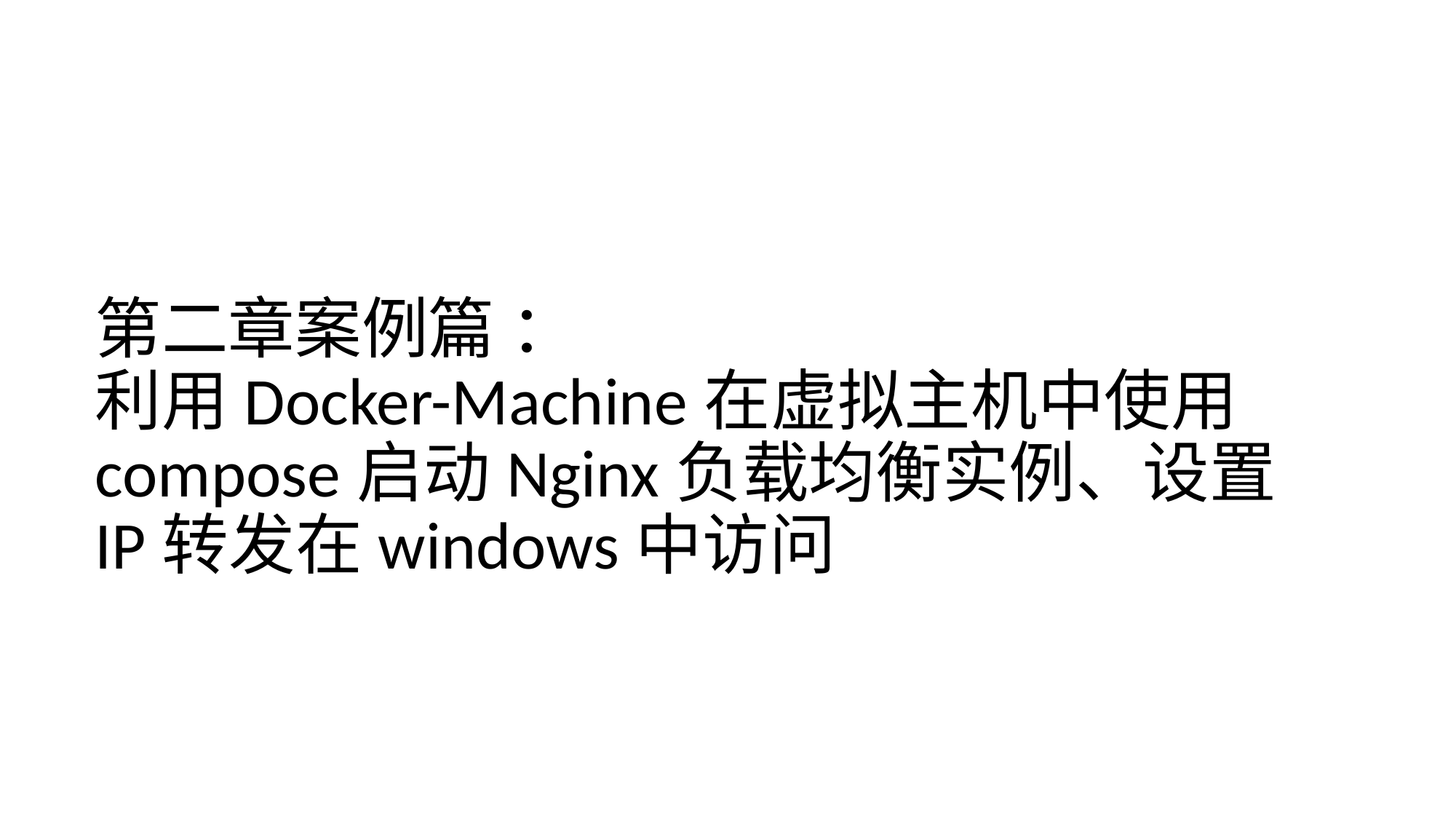

# 第二章案例篇 ： 利用Docker-Machine在虚拟主机中使用compose启动Nginx负载均衡实例、设置IP转发在windows中访问